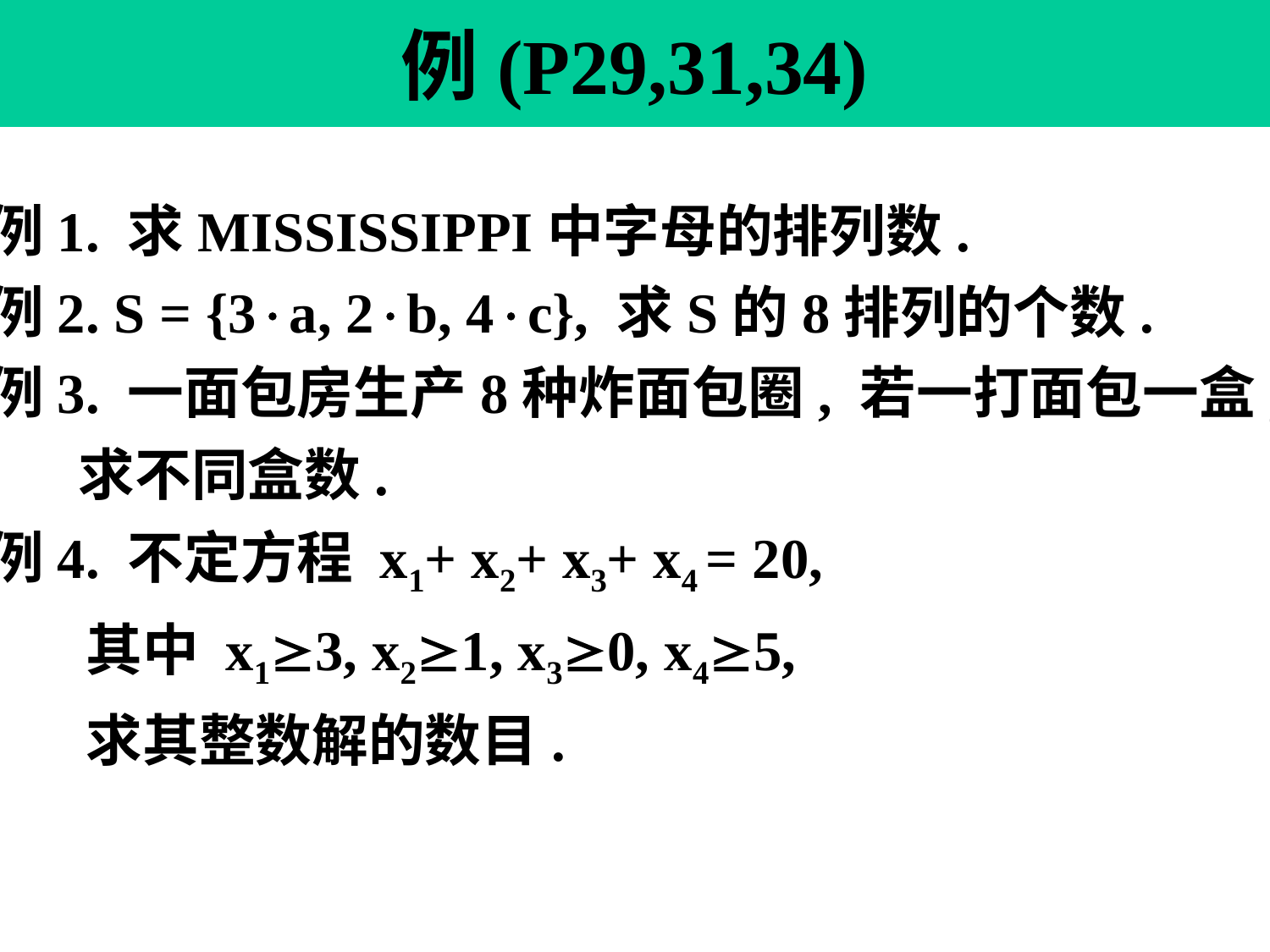

# 例(P29,31,34)
例1. 求MISSISSIPPI中字母的排列数.
例2. S = {3⋅a, 2⋅b, 4⋅c}, 求S的8排列的个数.
例3. 一面包房生产8种炸面包圈, 若一打面包一盒,
      求不同盒数.
例4. 不定方程 x1+ x2+ x3+ x4 = 20,
      其中 x1≥3, x2≥1, x3≥0, x4≥5,
      求其整数解的数目.